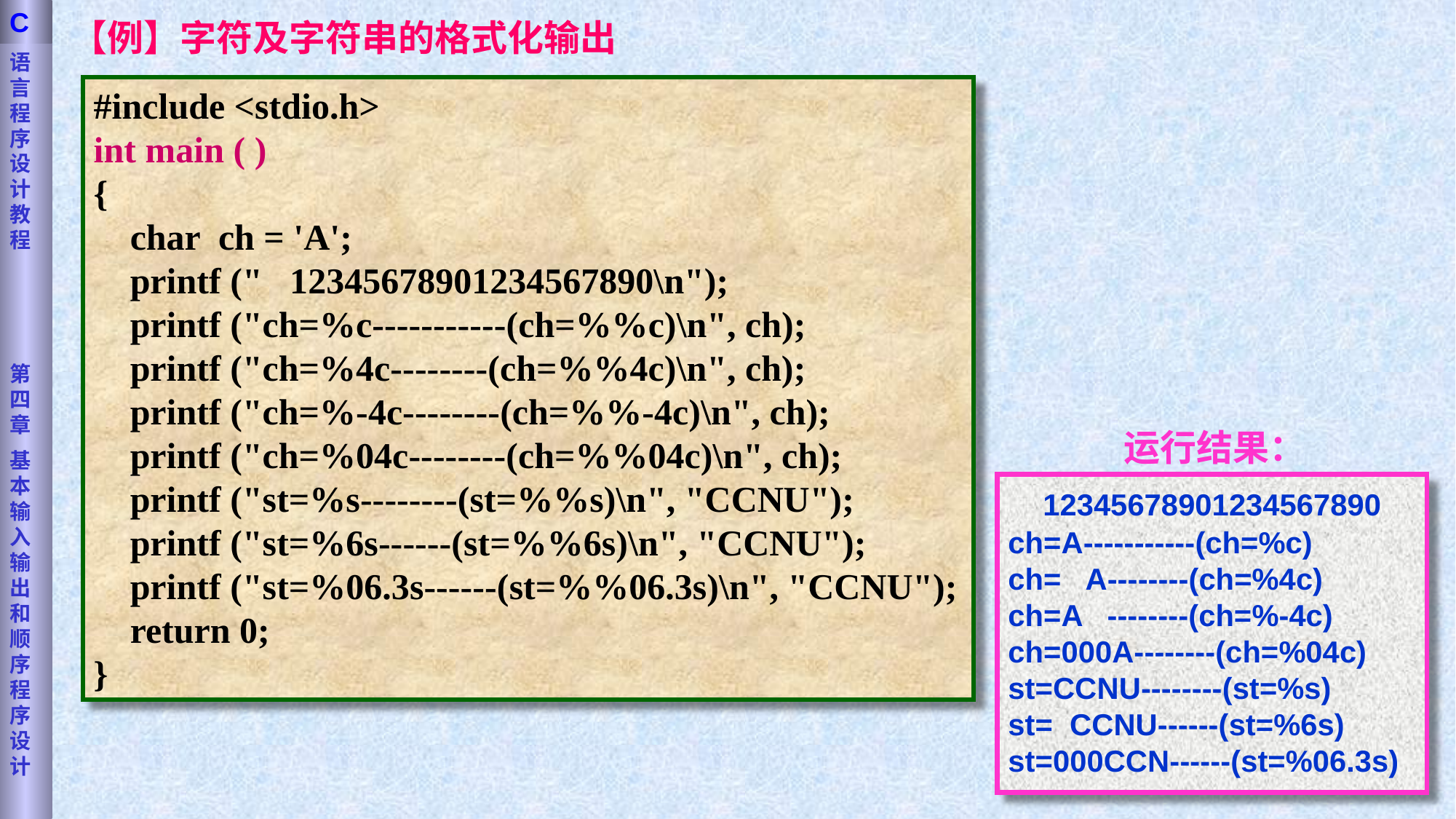

语言程序设计教程

第四章
基本输入输出和顺序程序设计
C
【例】字符及字符串的格式化输出
#include <stdio.h>
int main ( )
{
    char  ch = 'A';
    printf ("   12345678901234567890\n");
    printf ("ch=%c-----------(ch=%%c)\n", ch);
    printf ("ch=%4c--------(ch=%%4c)\n", ch);
    printf ("ch=%-4c--------(ch=%%-4c)\n", ch);
    printf ("ch=%04c--------(ch=%%04c)\n", ch);
    printf ("st=%s--------(st=%%s)\n", "CCNU");
    printf ("st=%6s------(st=%%6s)\n", "CCNU");
    printf ("st=%06.3s------(st=%%06.3s)\n", "CCNU");
    return 0;
}
运行结果：
      12345678901234567890
ch=A-----------(ch=%c)
ch=   A--------(ch=%4c)
ch=A   --------(ch=%-4c)
ch=000A--------(ch=%04c)
st=CCNU--------(st=%s)
st=  CCNU------(st=%6s)
st=000CCN------(st=%06.3s)